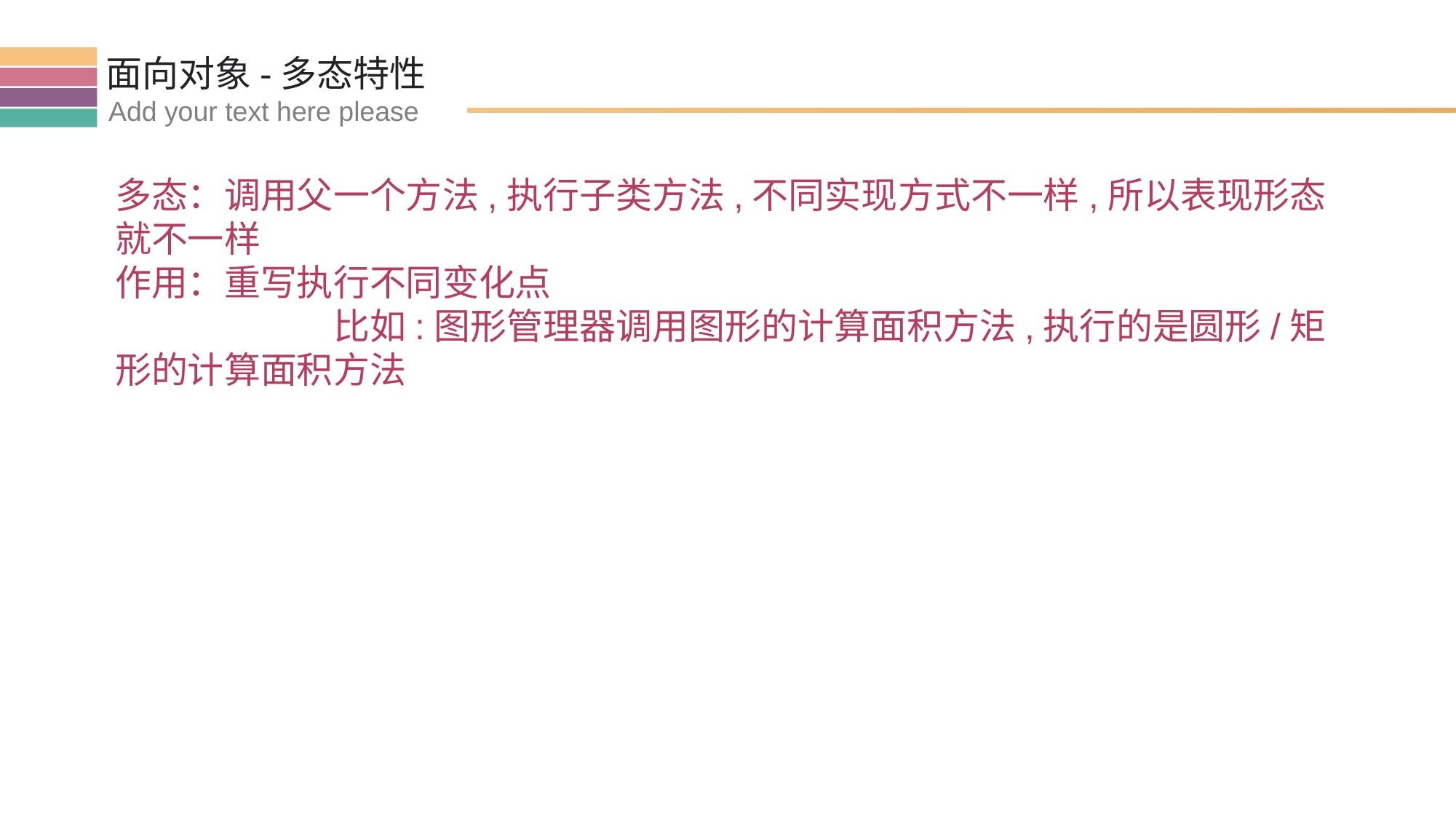

面向对象-多态特性

Add your text here please

多态：调用父一个方法,执行子类方法,不同实现方式不一样,所以表现形态就不一样
作用：重写执行不同变化点
		比如:图形管理器调用图形的计算面积方法,执行的是圆形/矩形的计算面积方法

### Chart

| Category |
|---|